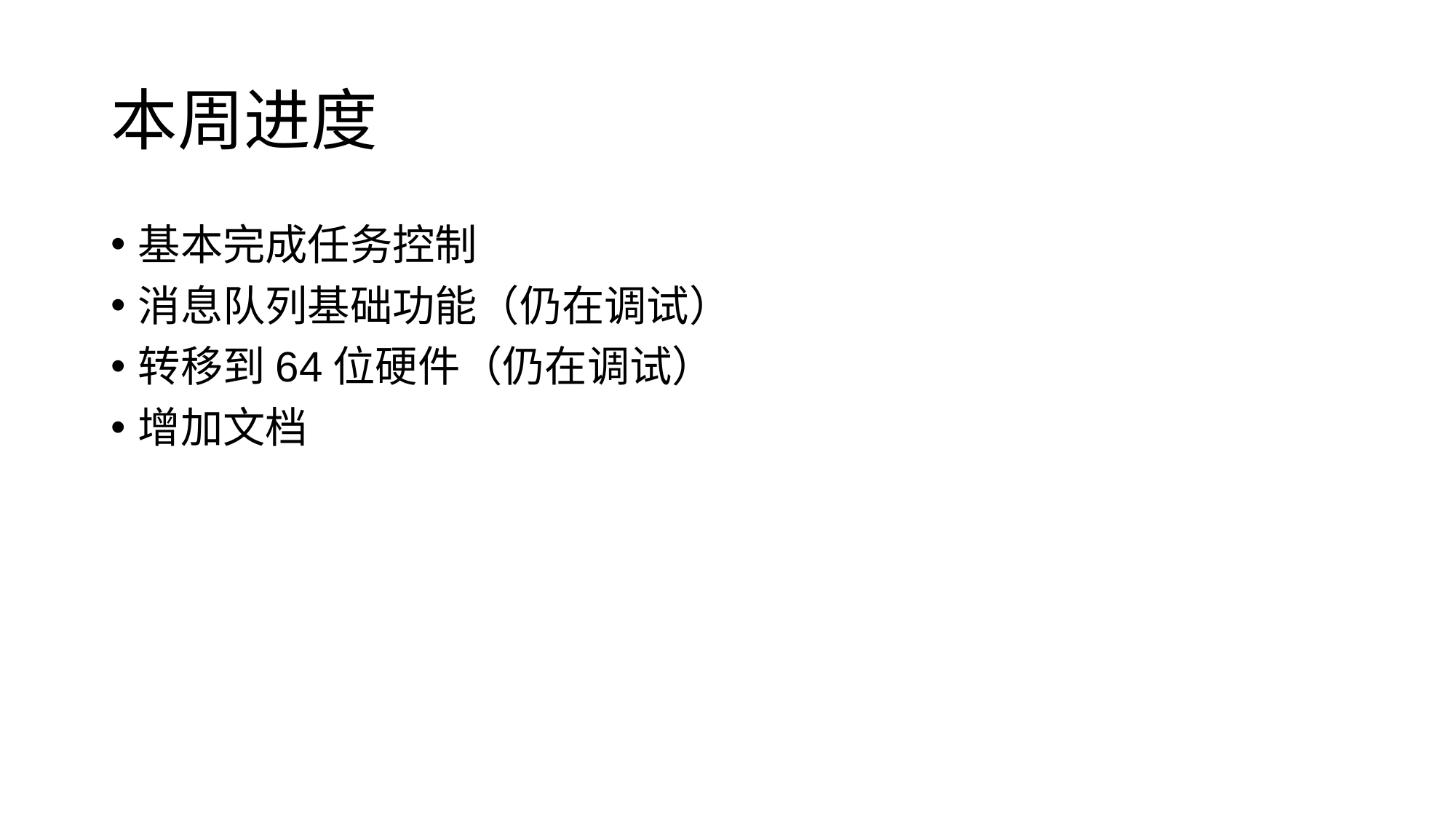

# 本周进度
基本完成任务控制
消息队列基础功能（仍在调试）
转移到64位硬件（仍在调试）
增加文档